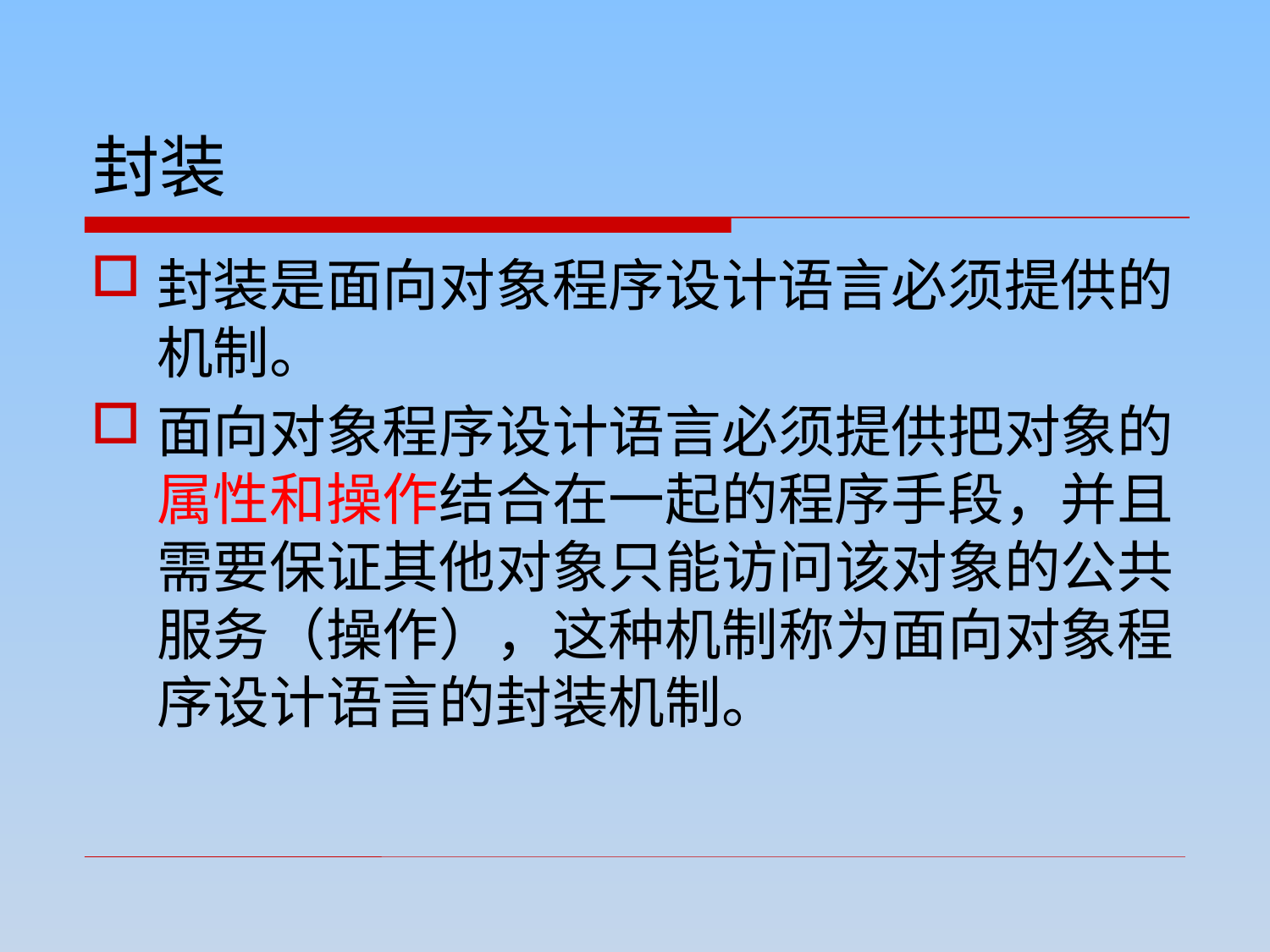

封装
封装是面向对象程序设计语言必须提供的机制。
面向对象程序设计语言必须提供把对象的属性和操作结合在一起的程序手段，并且需要保证其他对象只能访问该对象的公共服务（操作），这种机制称为面向对象程序设计语言的封装机制。